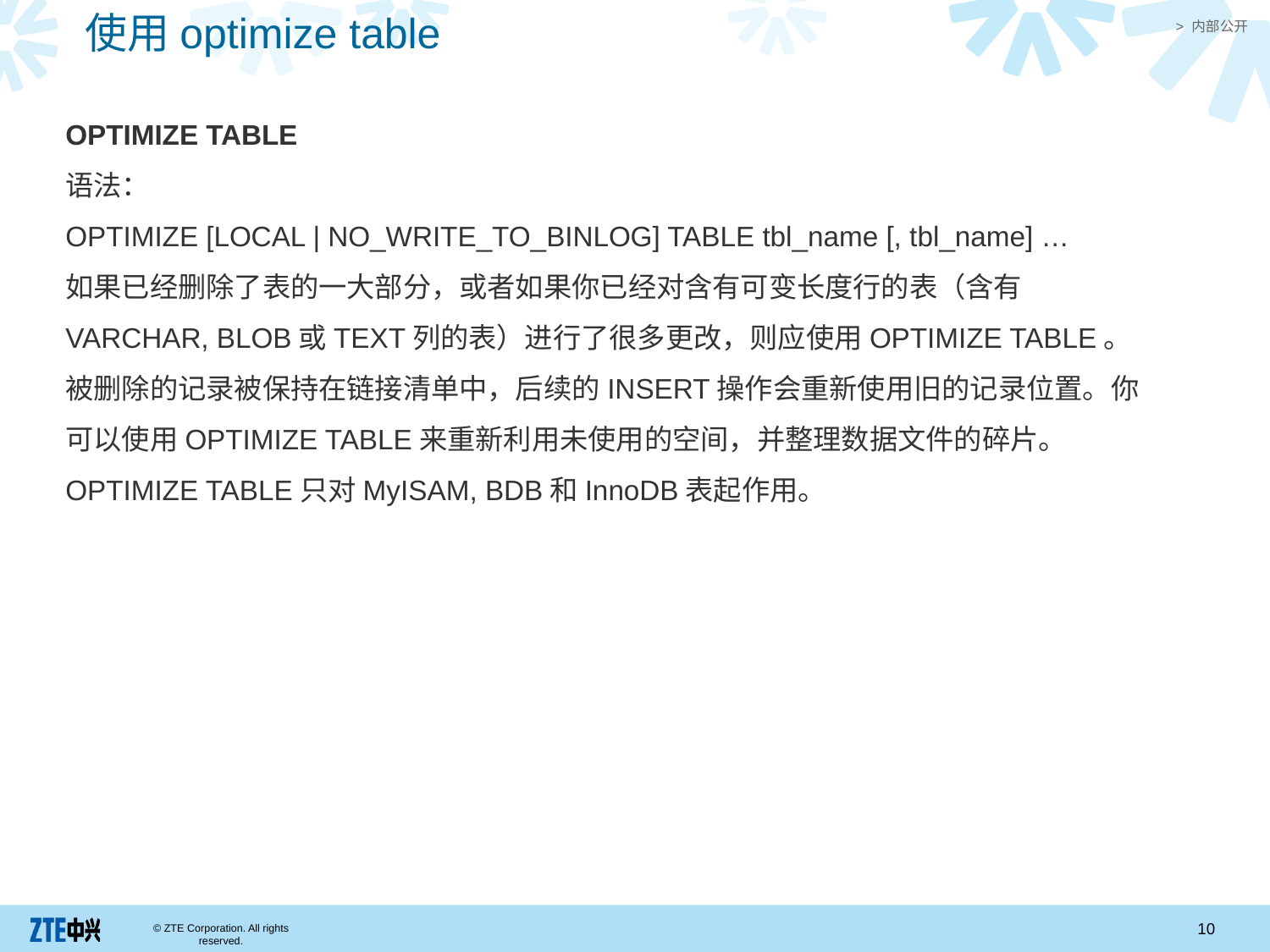

使用optimize table
OPTIMIZE TABLE
语法：
OPTIMIZE [LOCAL | NO_WRITE_TO_BINLOG] TABLE tbl_name [, tbl_name] …
如果已经删除了表的一大部分，或者如果你已经对含有可变长度行的表（含有VARCHAR, BLOB或TEXT列的表）进行了很多更改，则应使用OPTIMIZE TABLE。被删除的记录被保持在链接清单中，后续的INSERT操作会重新使用旧的记录位置。你可以使用OPTIMIZE TABLE来重新利用未使用的空间，并整理数据文件的碎片。
OPTIMIZE TABLE只对MyISAM, BDB和InnoDB表起作用。
10